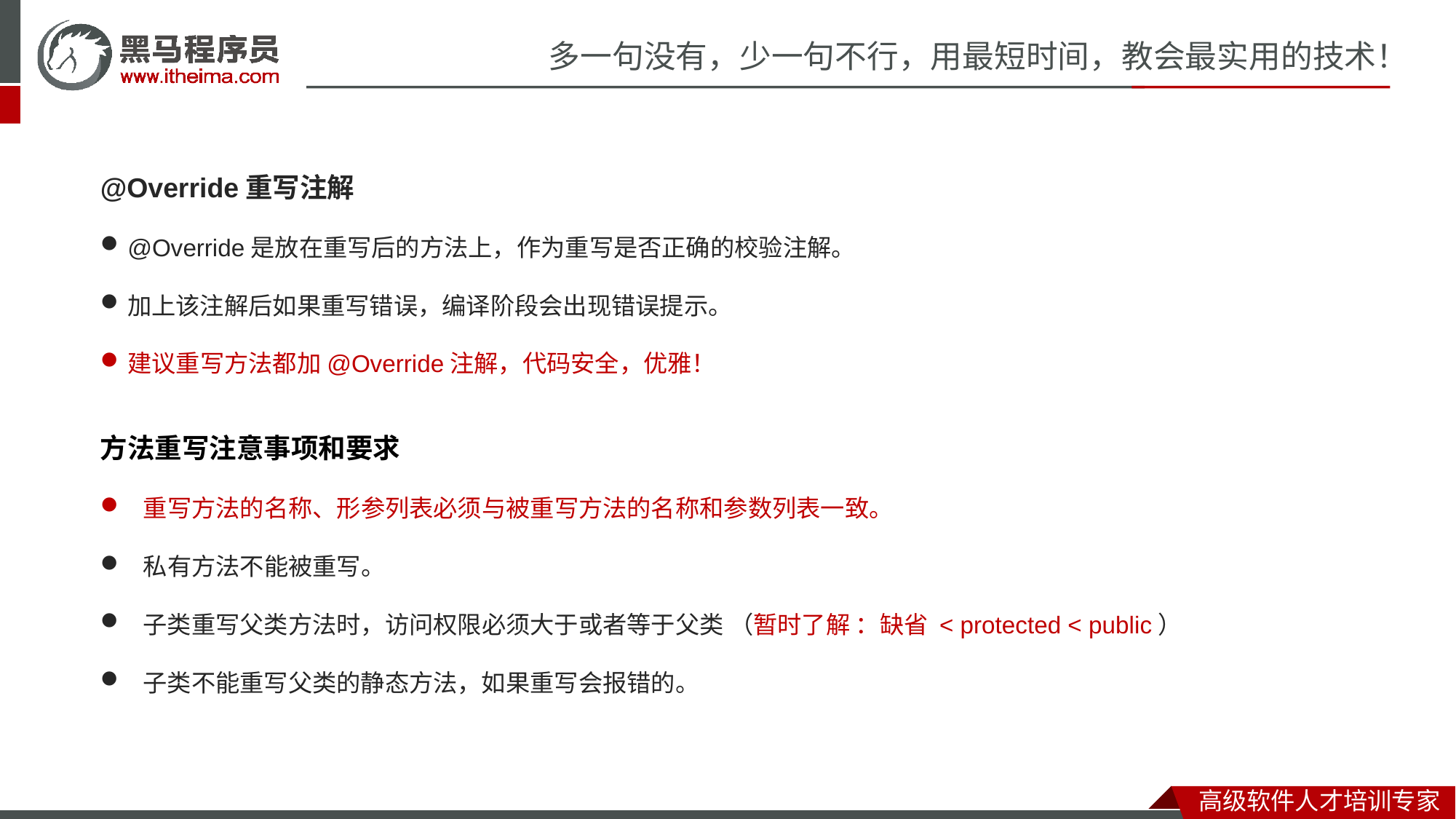

@Override重写注解
@Override是放在重写后的方法上，作为重写是否正确的校验注解。
加上该注解后如果重写错误，编译阶段会出现错误提示。
建议重写方法都加@Override注解，代码安全，优雅！
方法重写注意事项和要求
重写方法的名称、形参列表必须与被重写方法的名称和参数列表一致。
私有方法不能被重写。
子类重写父类方法时，访问权限必须大于或者等于父类 （暂时了解 ：缺省 < protected < public）
子类不能重写父类的静态方法，如果重写会报错的。